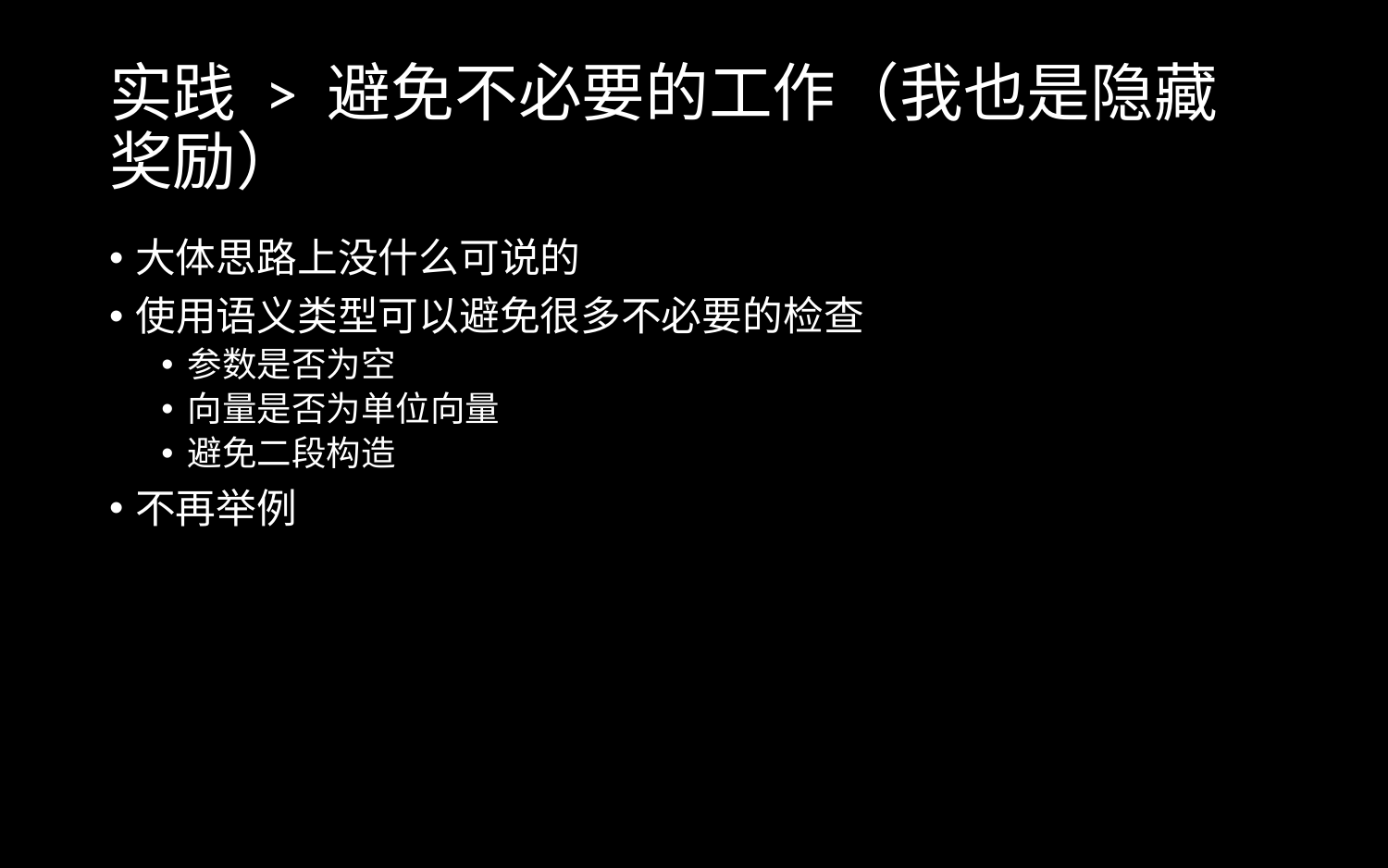

# 实践 > 避免不必要的工作（我也是隐藏奖励）
大体思路上没什么可说的
使用语义类型可以避免很多不必要的检查
参数是否为空
向量是否为单位向量
避免二段构造
不再举例